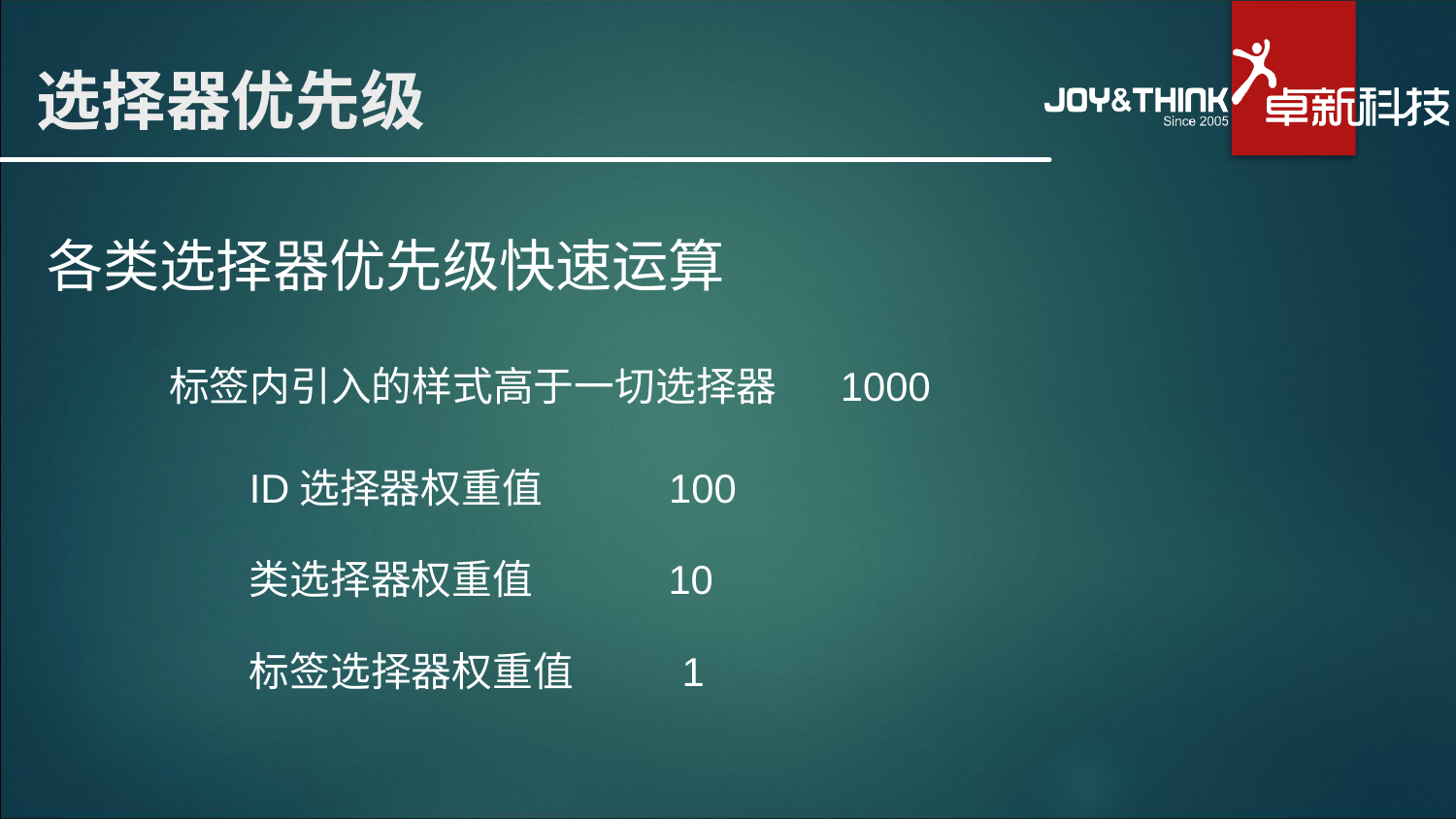

# 选择器优先级
各类选择器优先级快速运算
标签内引入的样式高于一切选择器      1000
ID选择器权重值             100
类选择器权重值              10
标签选择器权重值           1